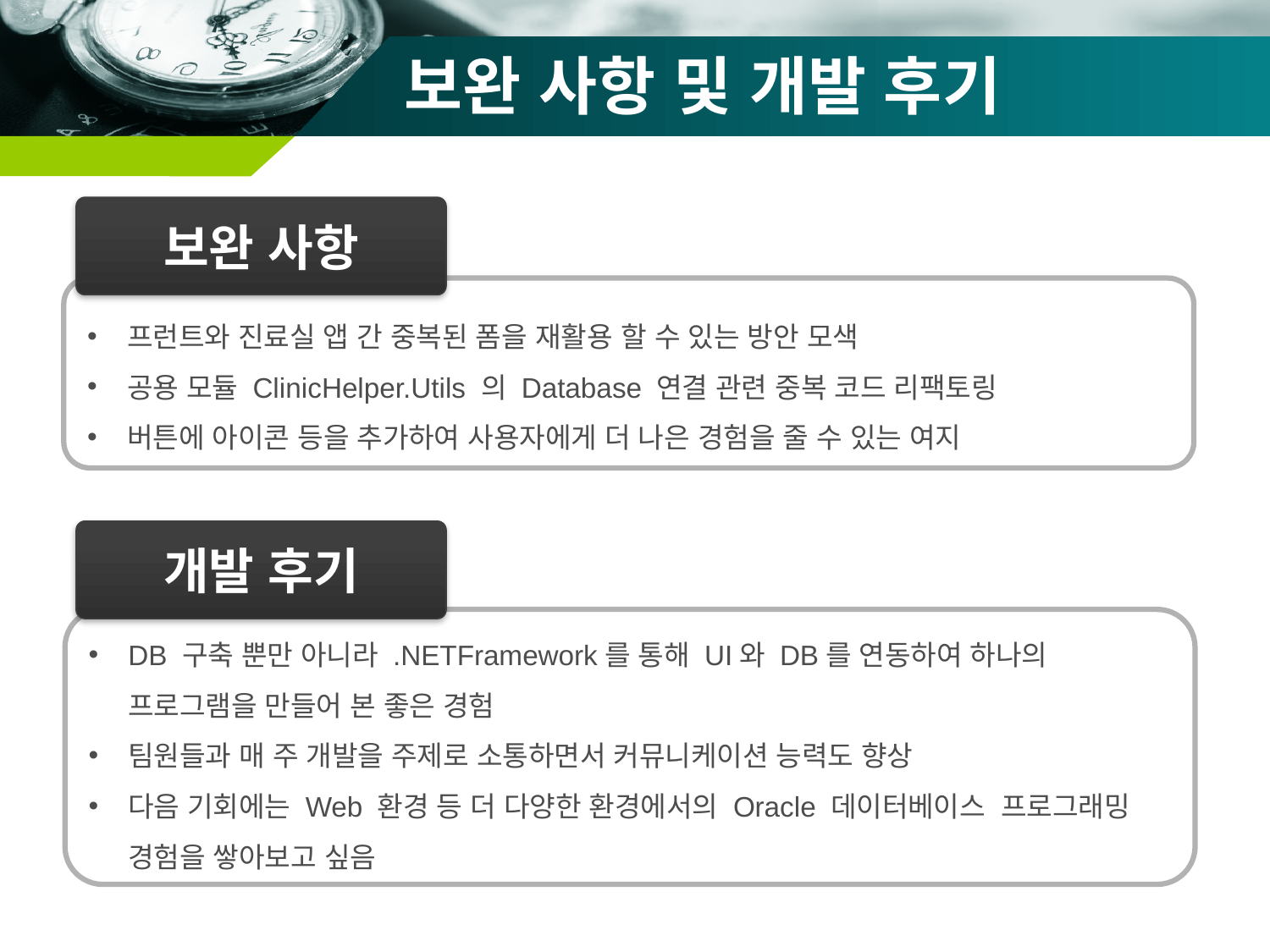

# 보완 사항 및 개발 후기
보완 사항

프런트와 진료실 앱 간 중복된 폼을 재활용 할 수 있는 방안 모색
공용 모듈 ClinicHelper.Utils 의 Database 연결 관련 중복 코드 리팩토링
버튼에 아이콘 등을 추가하여 사용자에게 더 나은 경험을 줄 수 있는 여지
개발 후기

DB 구축 뿐만 아니라 .NETFramework를 통해 UI와 DB를 연동하여 하나의 프로그램을 만들어 본 좋은 경험
팀원들과 매 주 개발을 주제로 소통하면서 커뮤니케이션 능력도 향상
다음 기회에는 Web 환경 등 더 다양한 환경에서의 Oracle 데이터베이스  프로그래밍 경험을 쌓아보고 싶음